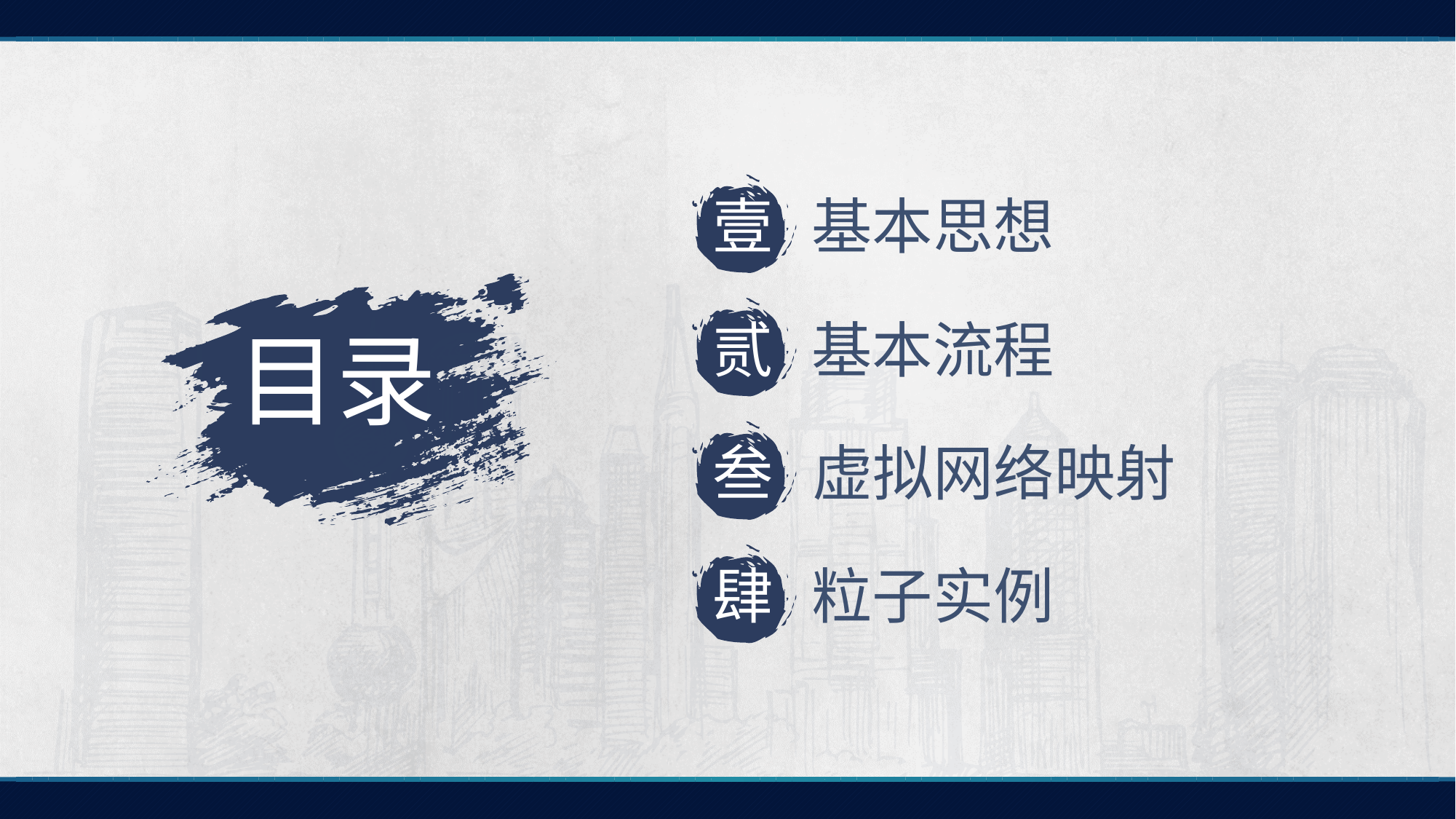

壹
基本思想
贰
基本流程
叁
虚拟网络映射
肆
粒子实例